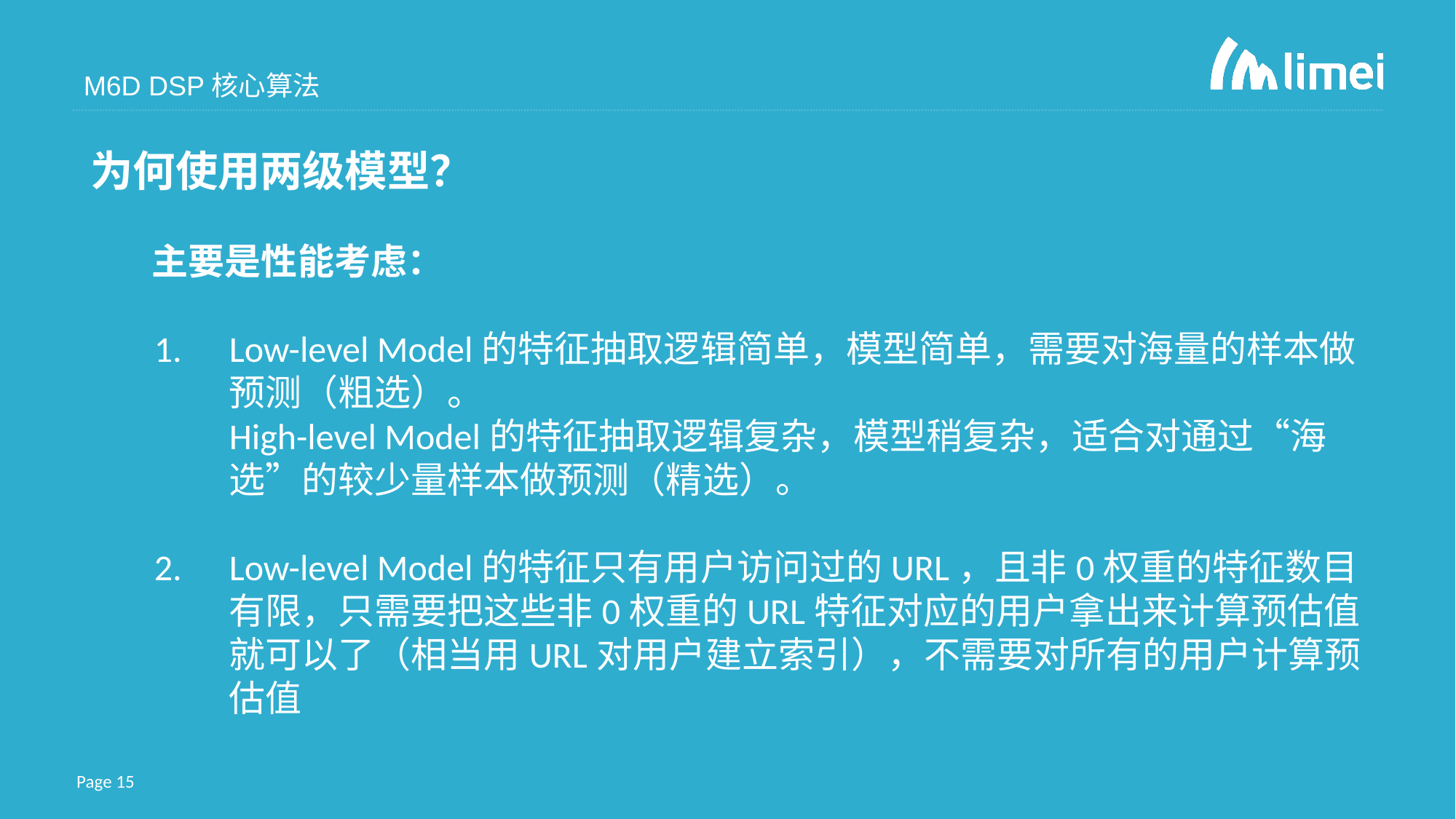

M6D DSP核心算法
为何使用两级模型？

	主要是性能考虑：

Low-level Model的特征抽取逻辑简单，模型简单，需要对海量的样本做预测（粗选）。
High-level Model的特征抽取逻辑复杂，模型稍复杂，适合对通过“海选”的较少量样本做预测（精选）。

Low-level Model的特征只有用户访问过的URL，且非0权重的特征数目有限，只需要把这些非0权重的URL特征对应的用户拿出来计算预估值就可以了（相当用URL对用户建立索引），不需要对所有的用户计算预估值

Page 15